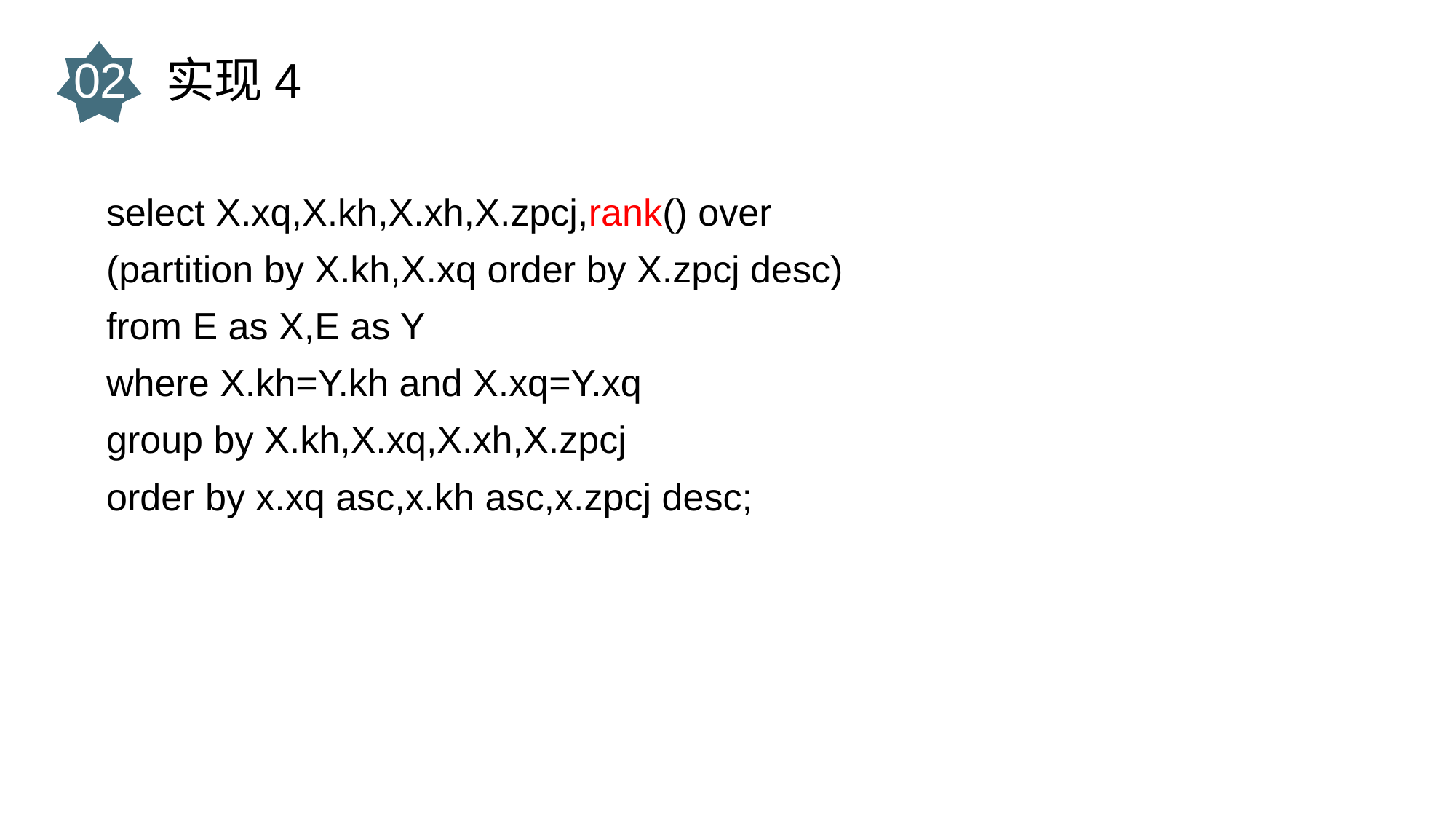

02  实现4
select X.xq,X.kh,X.xh,X.zpcj,rank() over
(partition by X.kh,X.xq order by X.zpcj desc)
from E as X,E as Y
where X.kh=Y.kh and X.xq=Y.xq
group by X.kh,X.xq,X.xh,X.zpcj
order by x.xq asc,x.kh asc,x.zpcj desc;